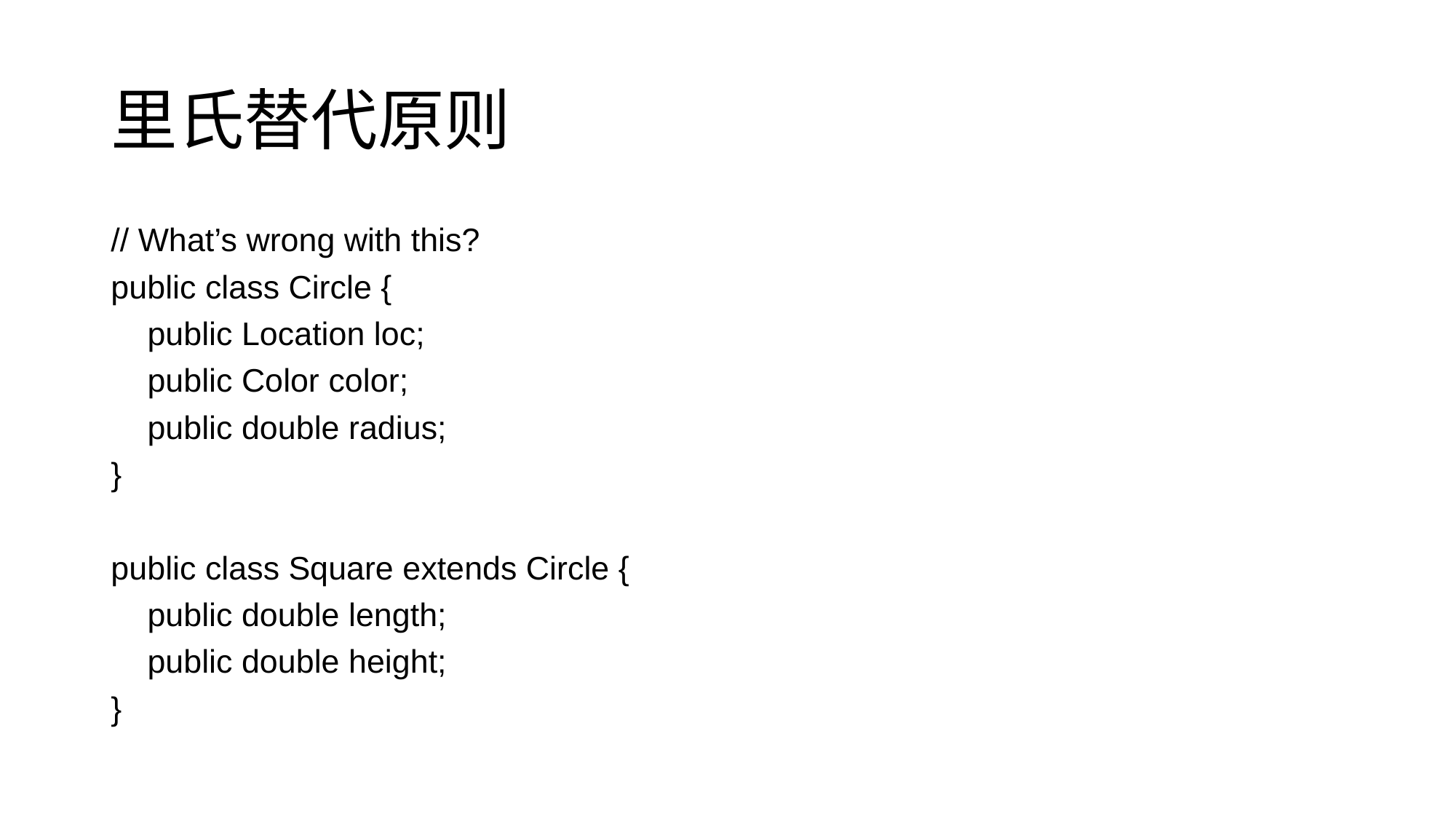

# 里氏替代原则
// What’s wrong with this?
public class Circle {
    public Location loc;
    public Color color;
    public double radius;
}

public class Square extends Circle {
    public double length;
    public double height;
}